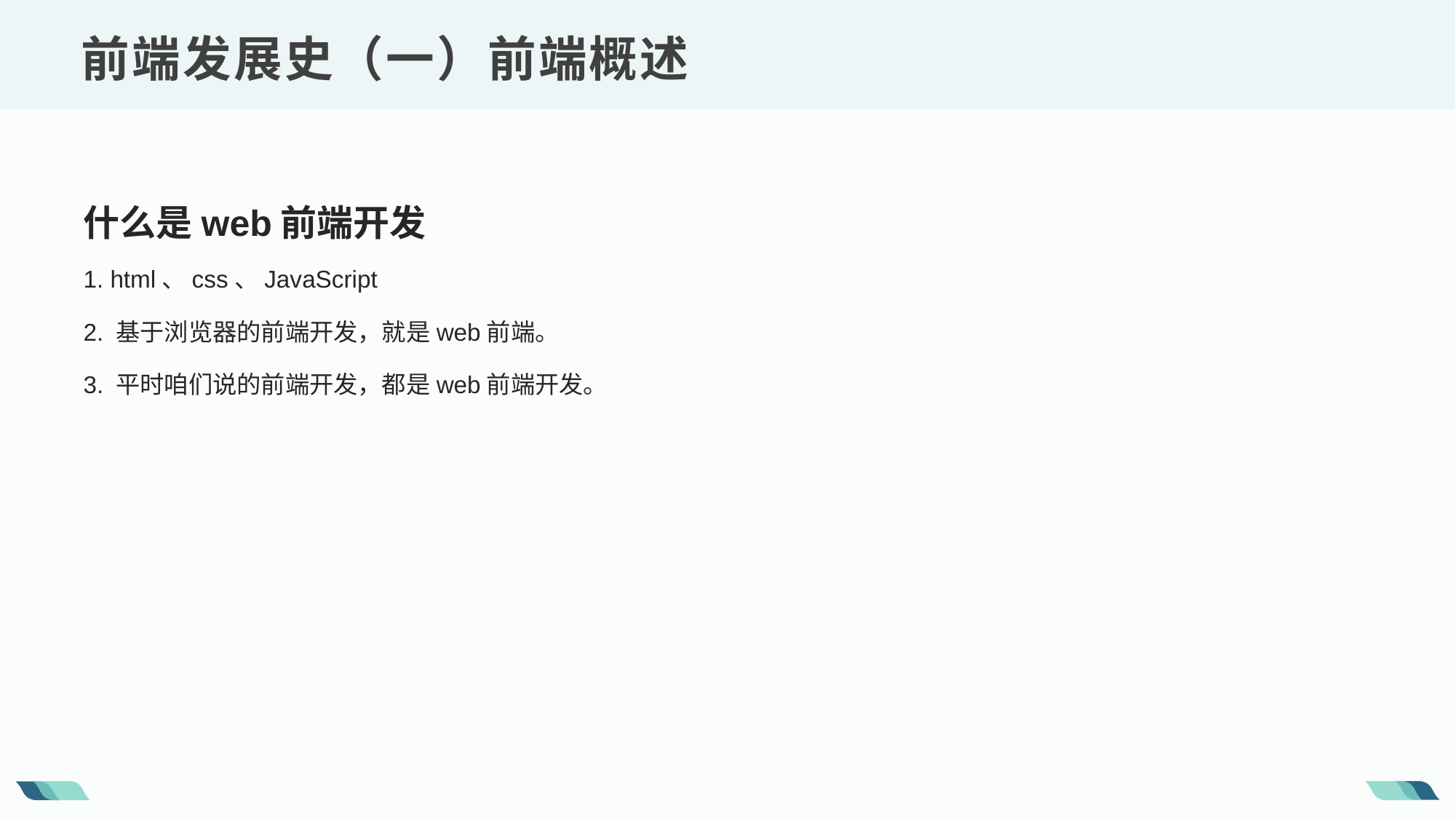

前端发展史（一）前端概述
什么是web前端开发
1. html、css、JavaScript
2. 基于浏览器的前端开发，就是web前端。
3. 平时咱们说的前端开发，都是web前端开发。